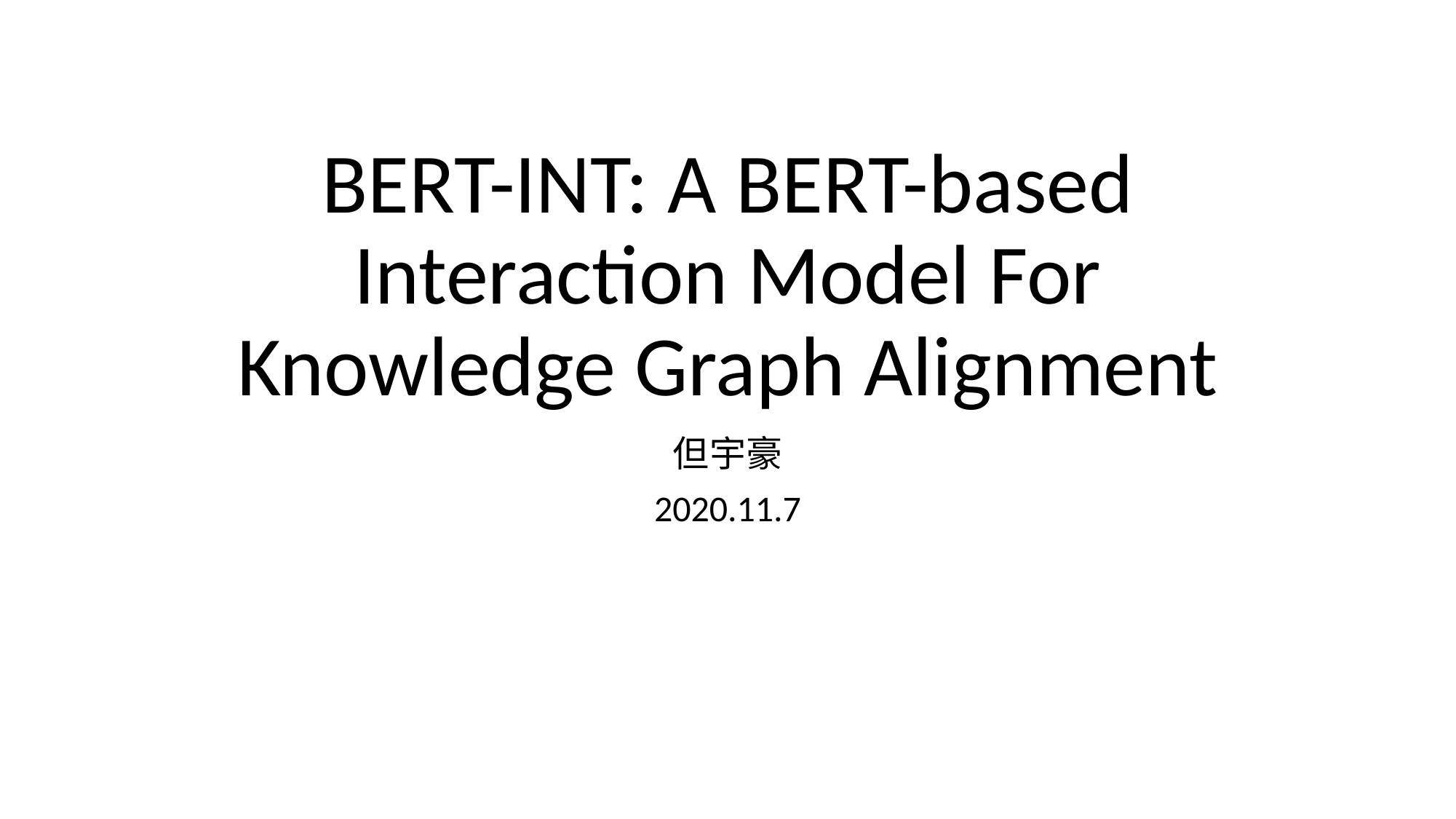

# BERT-INT: A BERT-based Interaction Model For Knowledge Graph Alignment
但宇豪
2020.11.7